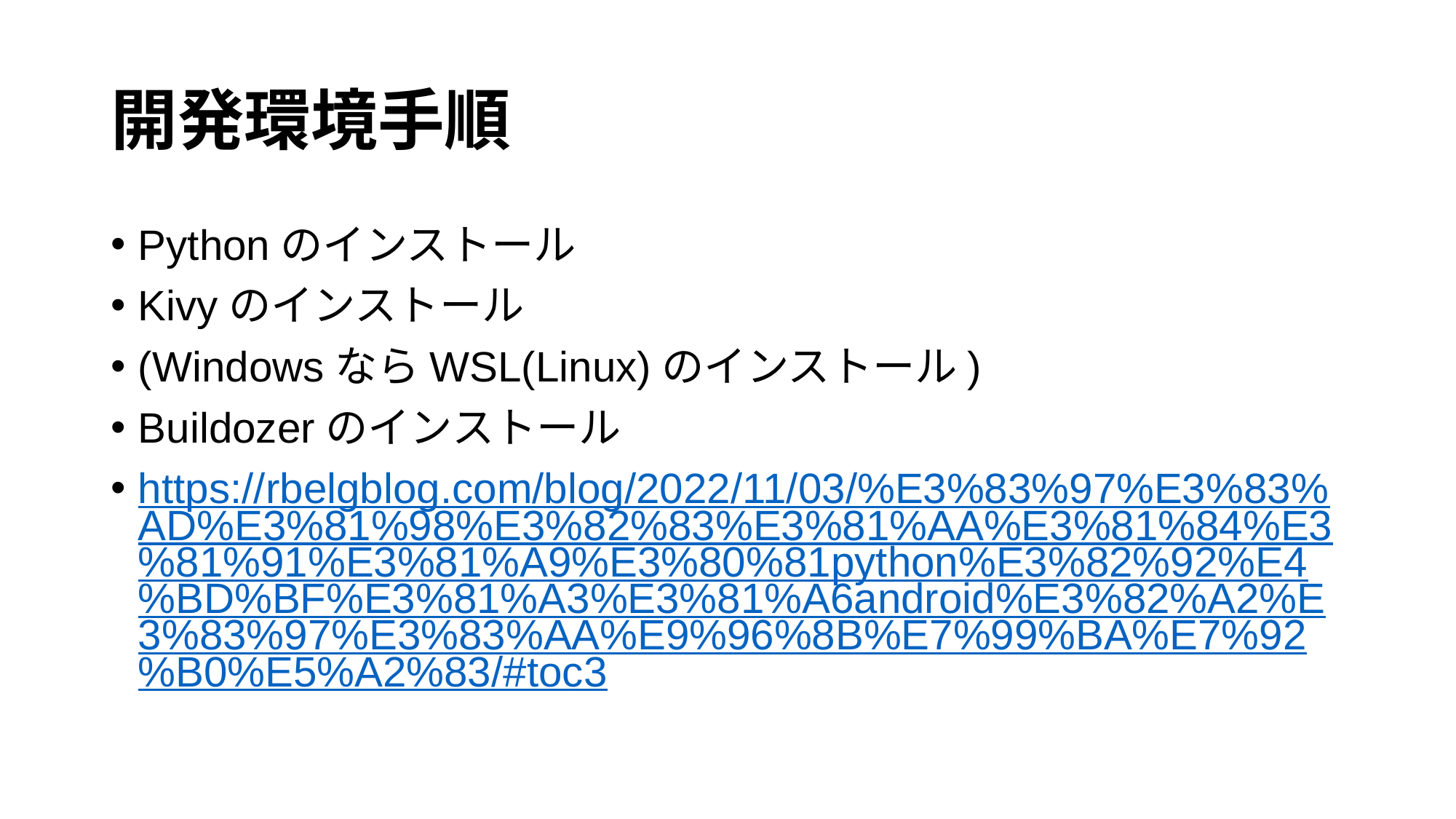

# 開発環境手順
Pythonのインストール
Kivyのインストール
(WindowsならWSL(Linux)のインストール)
Buildozerのインストール
https://rbelgblog.com/blog/2022/11/03/%E3%83%97%E3%83%AD%E3%81%98%E3%82%83%E3%81%AA%E3%81%84%E3%81%91%E3%81%A9%E3%80%81python%E3%82%92%E4%BD%BF%E3%81%A3%E3%81%A6android%E3%82%A2%E3%83%97%E3%83%AA%E9%96%8B%E7%99%BA%E7%92%B0%E5%A2%83/#toc3